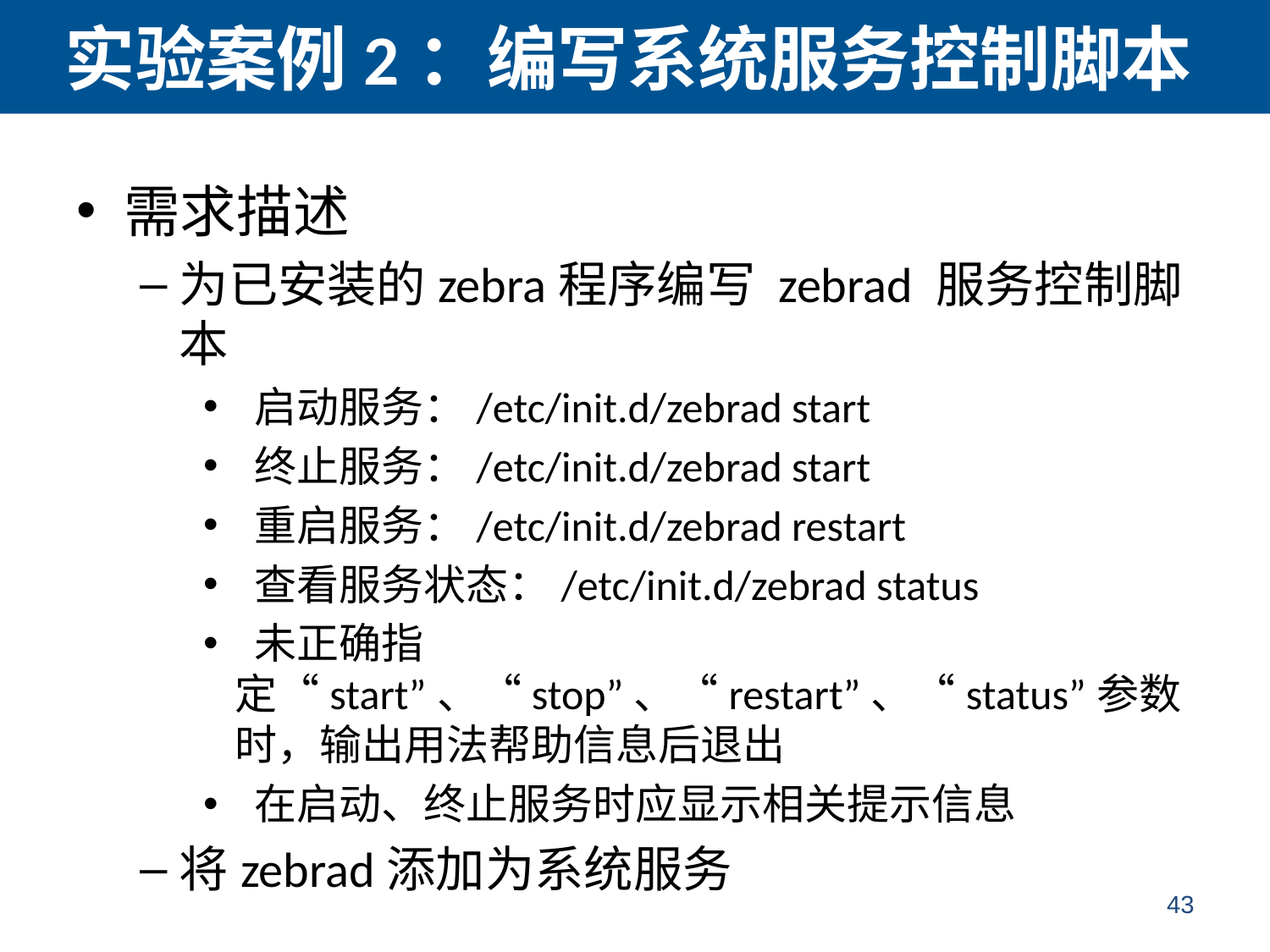

# 实验案例2：编写系统服务控制脚本
需求描述
为已安装的zebra程序编写 zebrad 服务控制脚本
 启动服务：/etc/init.d/zebrad start
 终止服务：/etc/init.d/zebrad start
 重启服务：/etc/init.d/zebrad restart
 查看服务状态：/etc/init.d/zebrad status
 未正确指定“start”、“stop”、“restart”、“status”参数时，输出用法帮助信息后退出
 在启动、终止服务时应显示相关提示信息
将zebrad添加为系统服务
43